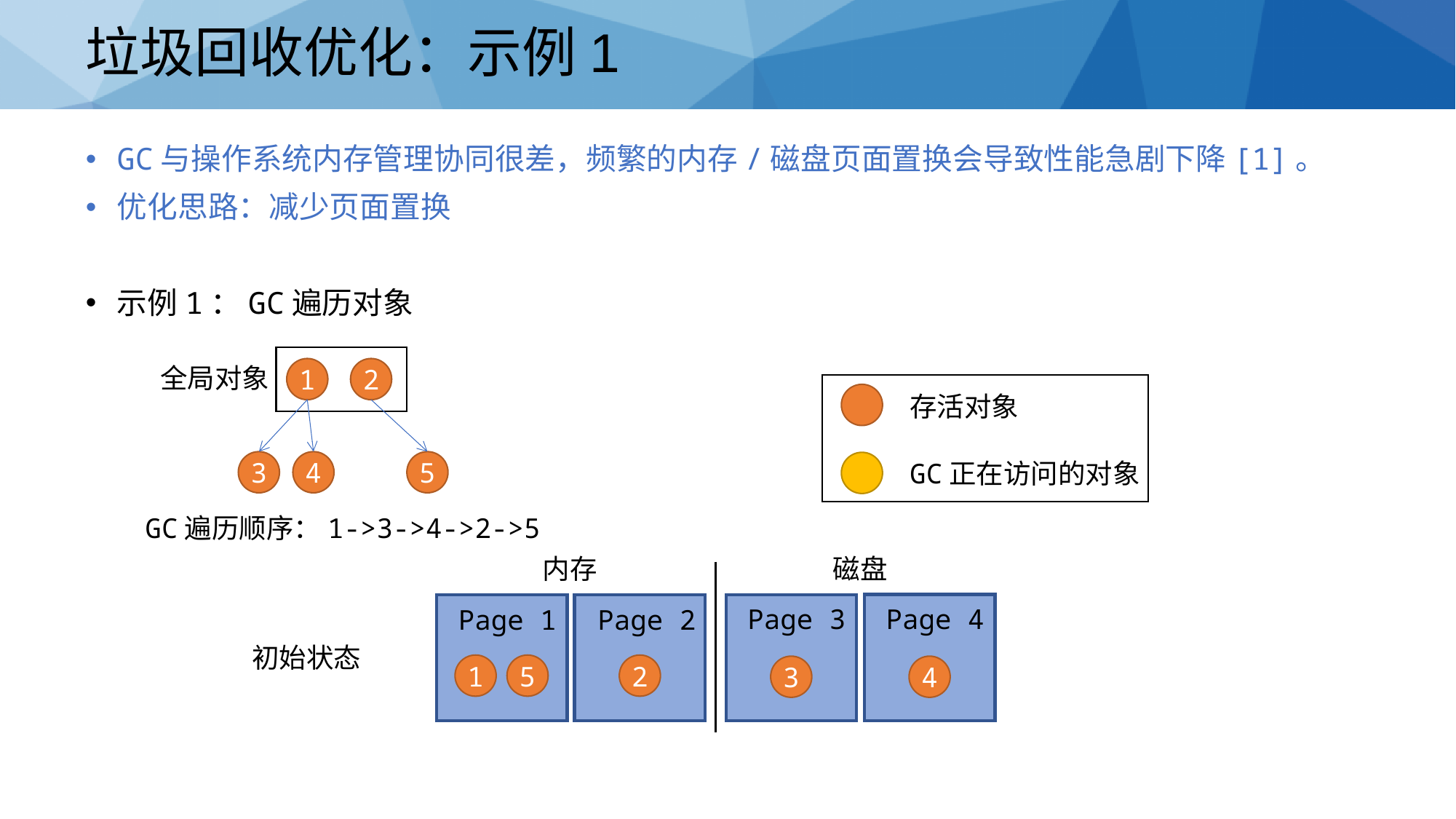

# 垃圾回收优化：示例1
GC与操作系统内存管理协同很差，频繁的内存/磁盘页面置换会导致性能急剧下降[1]。
优化思路：减少页面置换

示例1：GC遍历对象

全局对象
1
2
3
4
5
GC遍历顺序：1->3->4->2->5

存活对象

GC正在访问的对象

内存
磁盘

Page 3
Page 4
Page 1
Page 2
1
5
2
3
4
初始状态